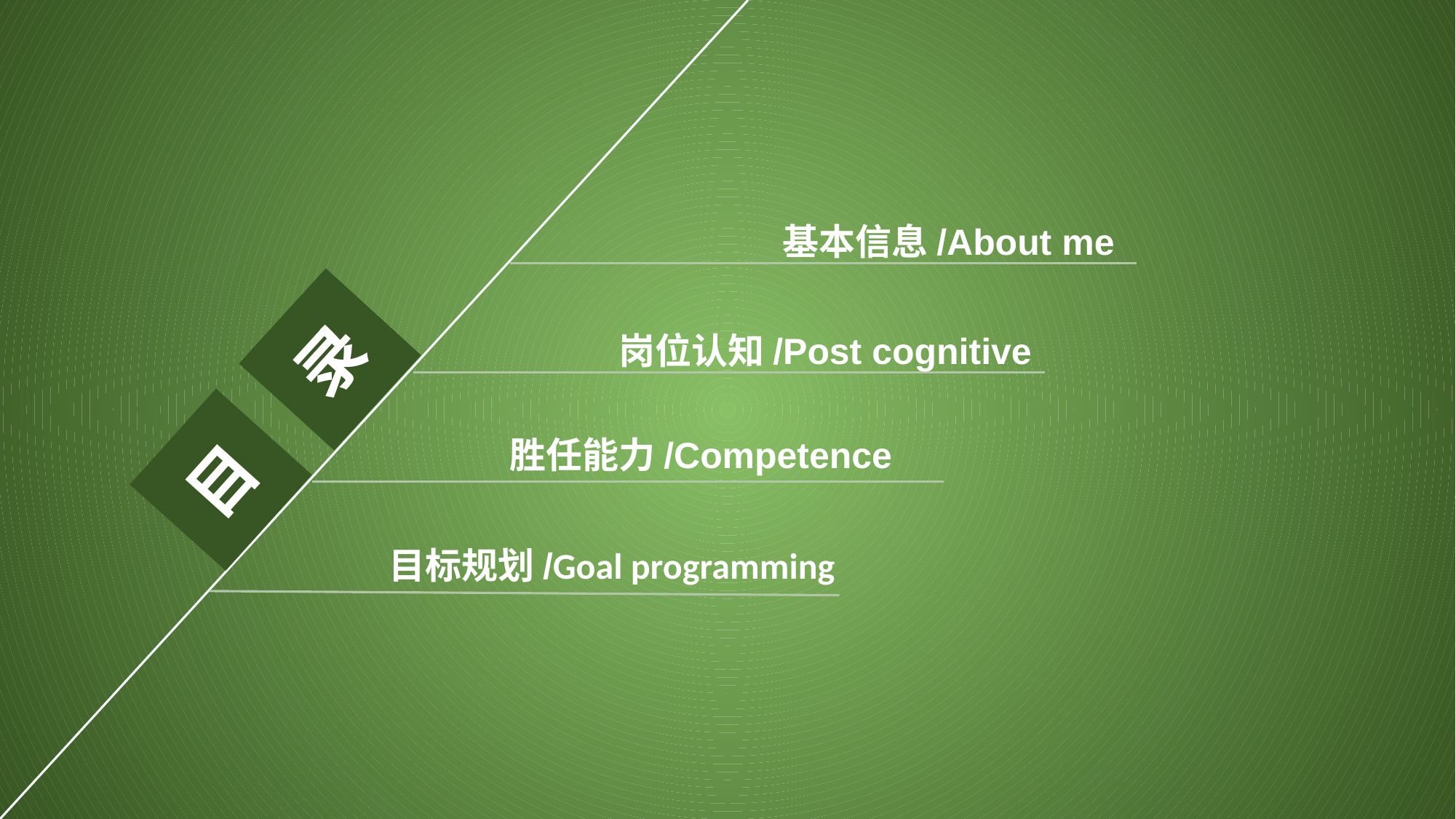

基本信息/About me
录
岗位认知/Post cognitive
目
胜任能力/Competence
目标规划/Goal programming